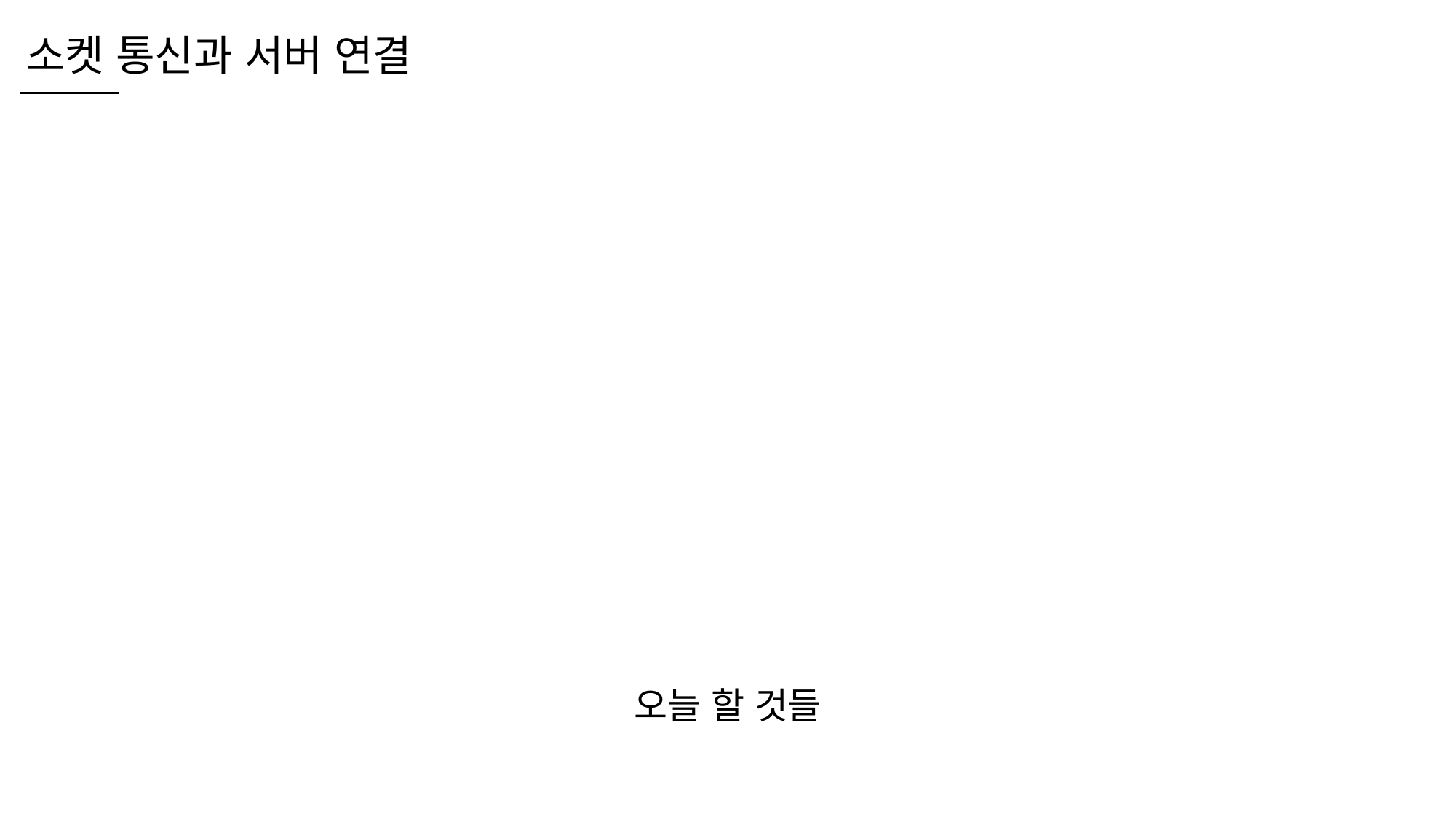

소켓 통신과 서버 연결
오늘 할 것들